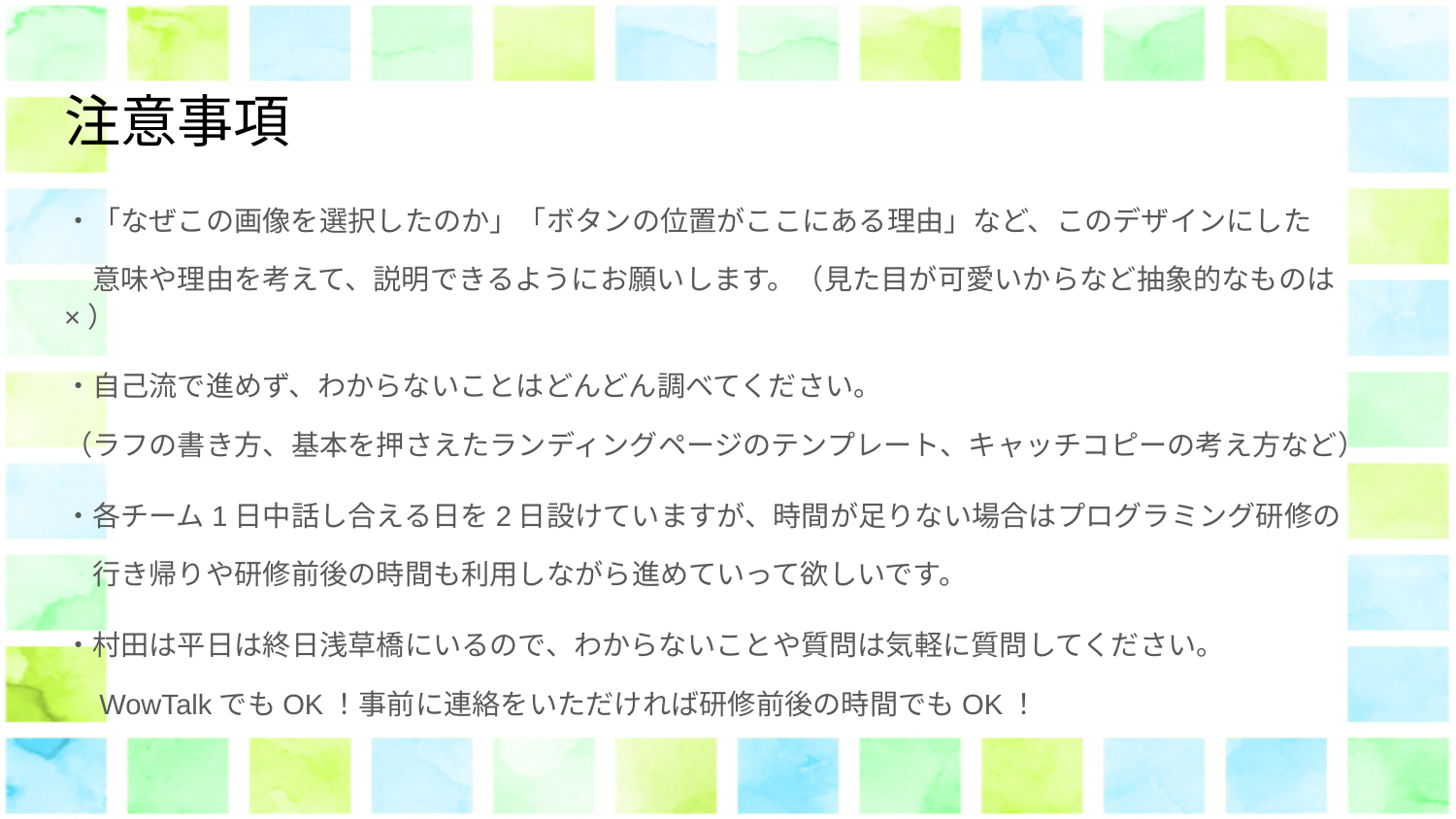

# 注意事項
・「なぜこの画像を選択したのか」「ボタンの位置がここにある理由」など、このデザインにした
　意味や理由を考えて、説明できるようにお願いします。（見た目が可愛いからなど抽象的なものは×）
・自己流で進めず、わからないことはどんどん調べてください。
（ラフの書き方、基本を押さえたランディングページのテンプレート、キャッチコピーの考え方など）
・各チーム1日中話し合える日を2日設けていますが、時間が足りない場合はプログラミング研修の
　行き帰りや研修前後の時間も利用しながら進めていって欲しいです。
・村田は平日は終日浅草橋にいるので、わからないことや質問は気軽に質問してください。
　WowTalkでもOK！事前に連絡をいただければ研修前後の時間でもOK！